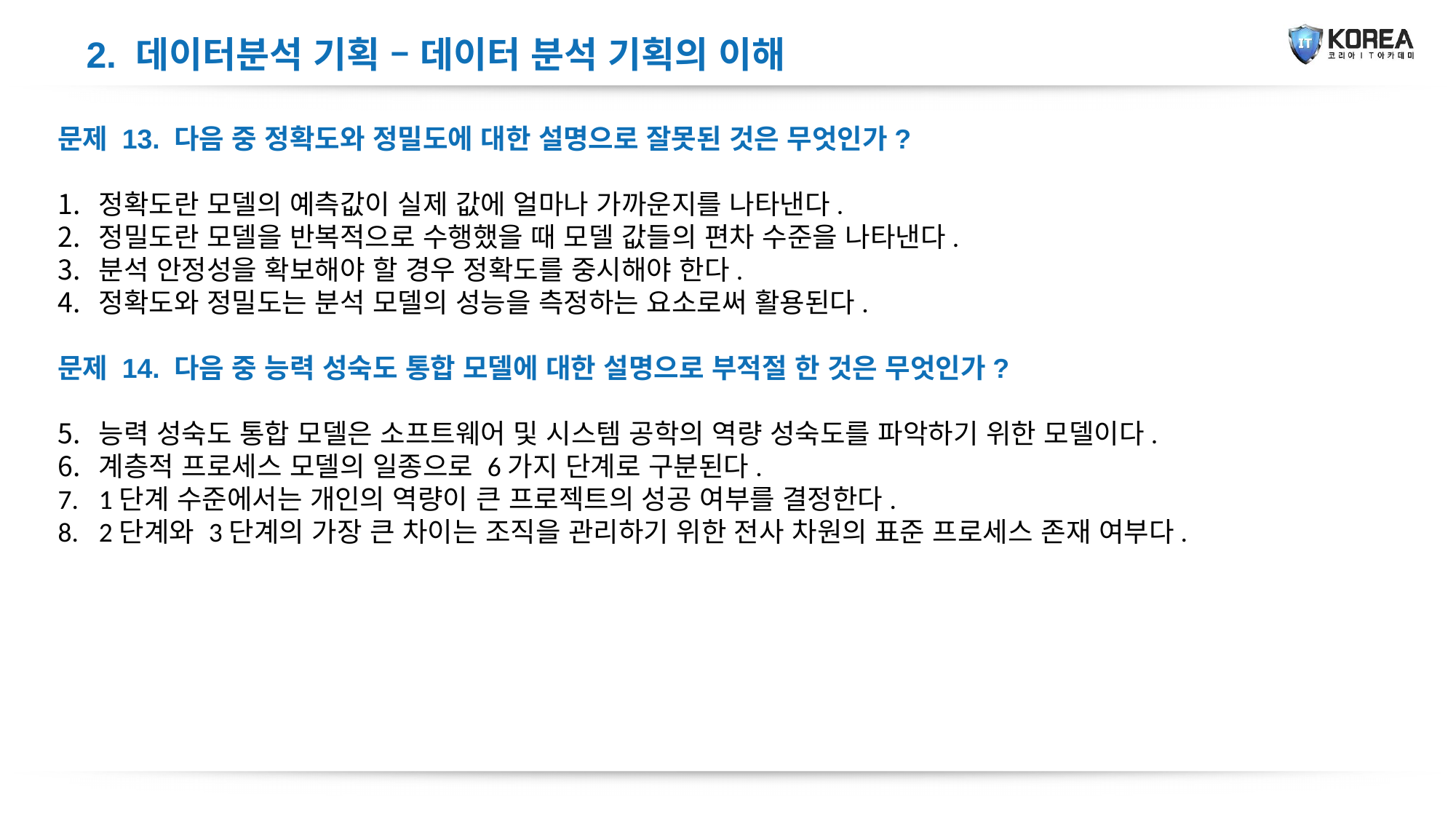

2. 데이터분석 기획 – 데이터 분석 기획의 이해
문제 13. 다음 중 정확도와 정밀도에 대한 설명으로 잘못된 것은 무엇인가?

정확도란 모델의 예측값이 실제 값에 얼마나 가까운지를 나타낸다.
정밀도란 모델을 반복적으로 수행했을 때 모델 값들의 편차 수준을 나타낸다.
분석 안정성을 확보해야 할 경우 정확도를 중시해야 한다.
정확도와 정밀도는 분석 모델의 성능을 측정하는 요소로써 활용된다.

문제 14. 다음 중 능력 성숙도 통합 모델에 대한 설명으로 부적절 한 것은 무엇인가?

능력 성숙도 통합 모델은 소프트웨어 및 시스템 공학의 역량 성숙도를 파악하기 위한 모델이다.
계층적 프로세스 모델의 일종으로 6가지 단계로 구분된다.
1단계 수준에서는 개인의 역량이 큰 프로젝트의 성공 여부를 결정한다.
2단계와 3단계의 가장 큰 차이는 조직을 관리하기 위한 전사 차원의 표준 프로세스 존재 여부다.